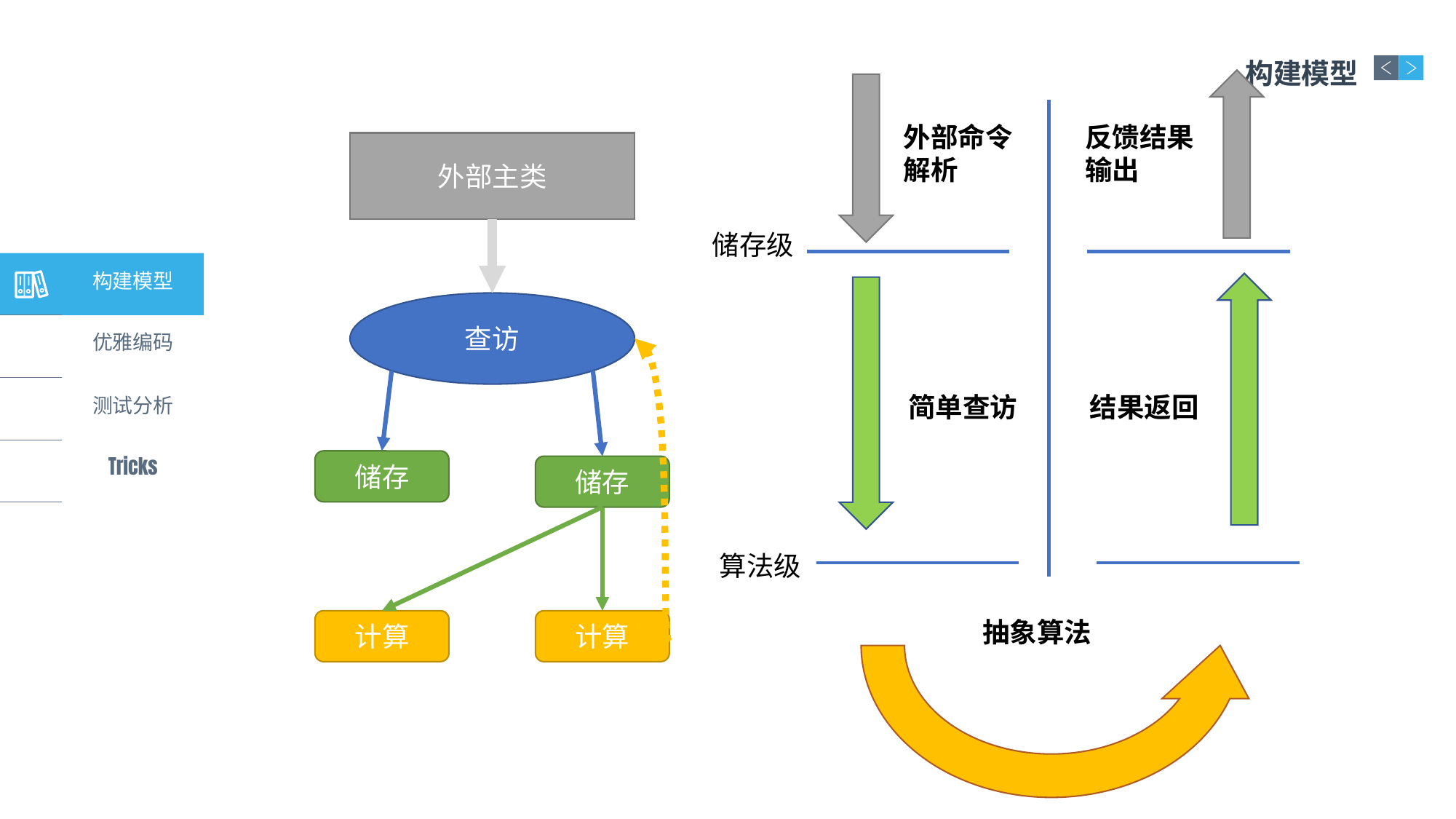

构建模型

外部命令解析
反馈结果输出
外部主类
储存级

构建模型

查访
优雅编码

简单查访
结果返回
测试分析

Tricks
储存

储存

算法级
抽象算法
计算
计算